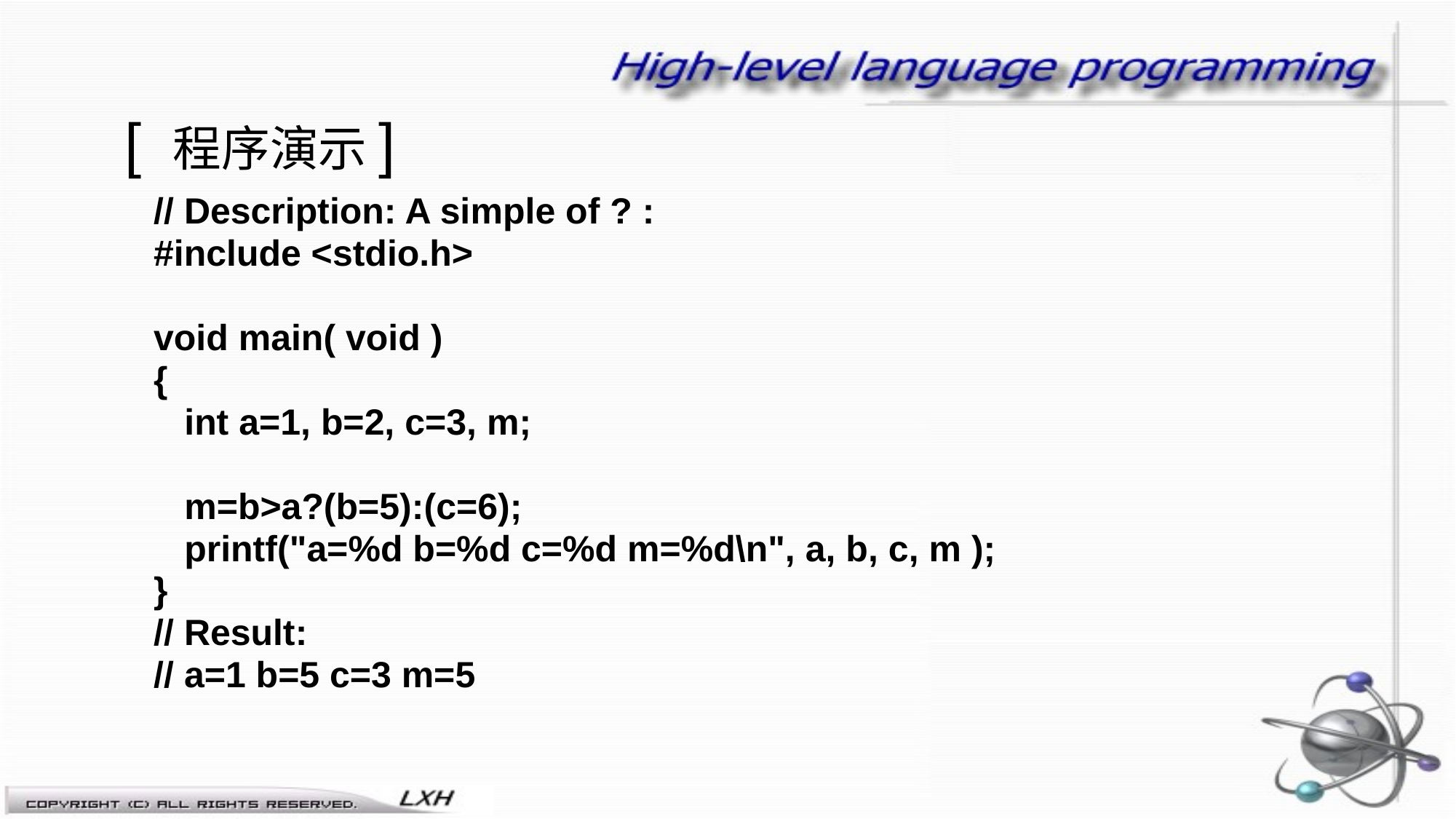

[ 程序演示]
// Description: A simple of ? :
#include <stdio.h>

void main( void )
{
   int a=1, b=2, c=3, m;

   m=b>a?(b=5):(c=6);
   printf("a=%d b=%d c=%d m=%d\n", a, b, c, m );
}
// Result:
// a=1 b=5 c=3 m=5